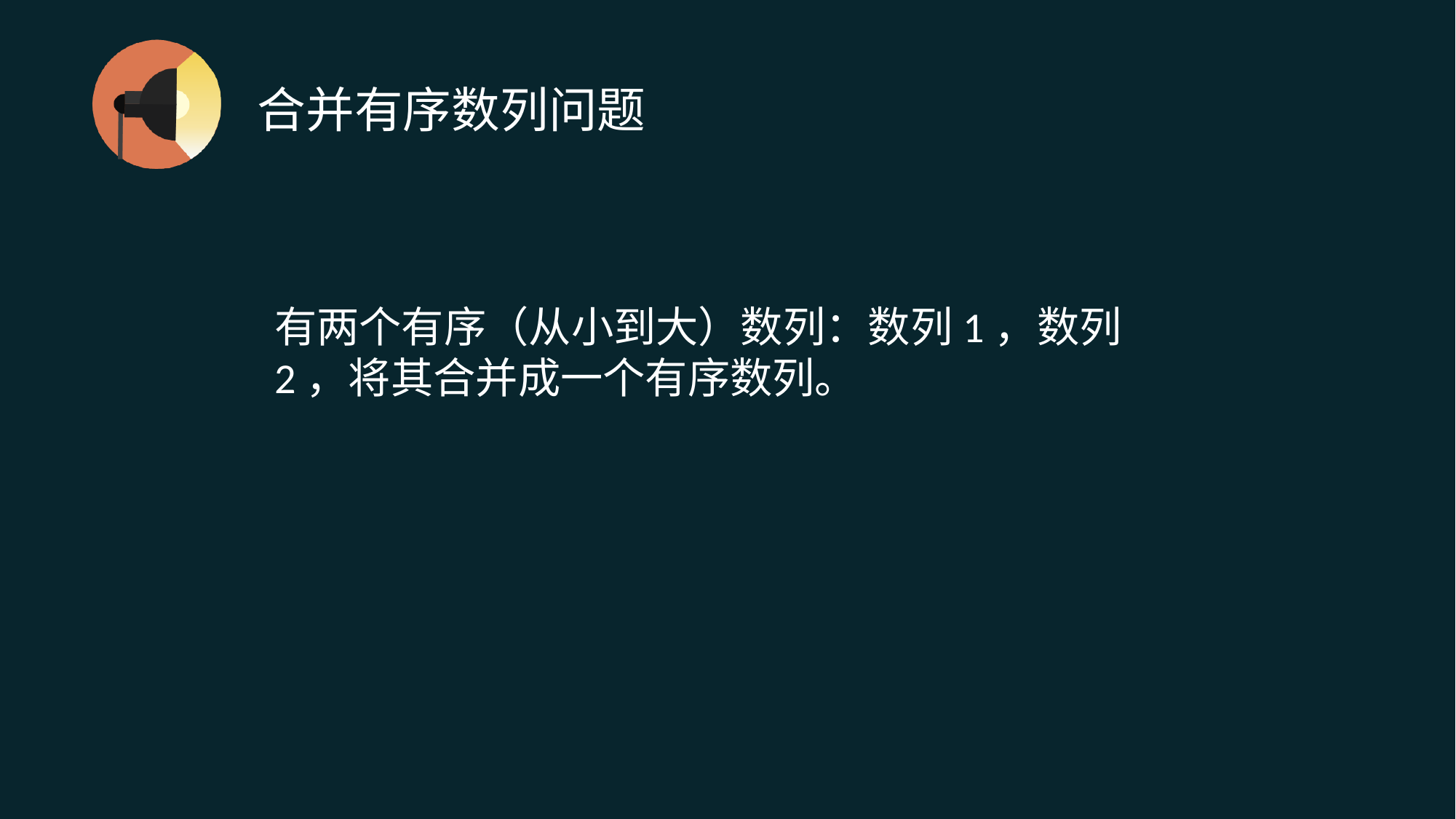

# 合并有序数列问题
有两个有序（从小到大）数列：数列1，数列2，将其合并成一个有序数列。